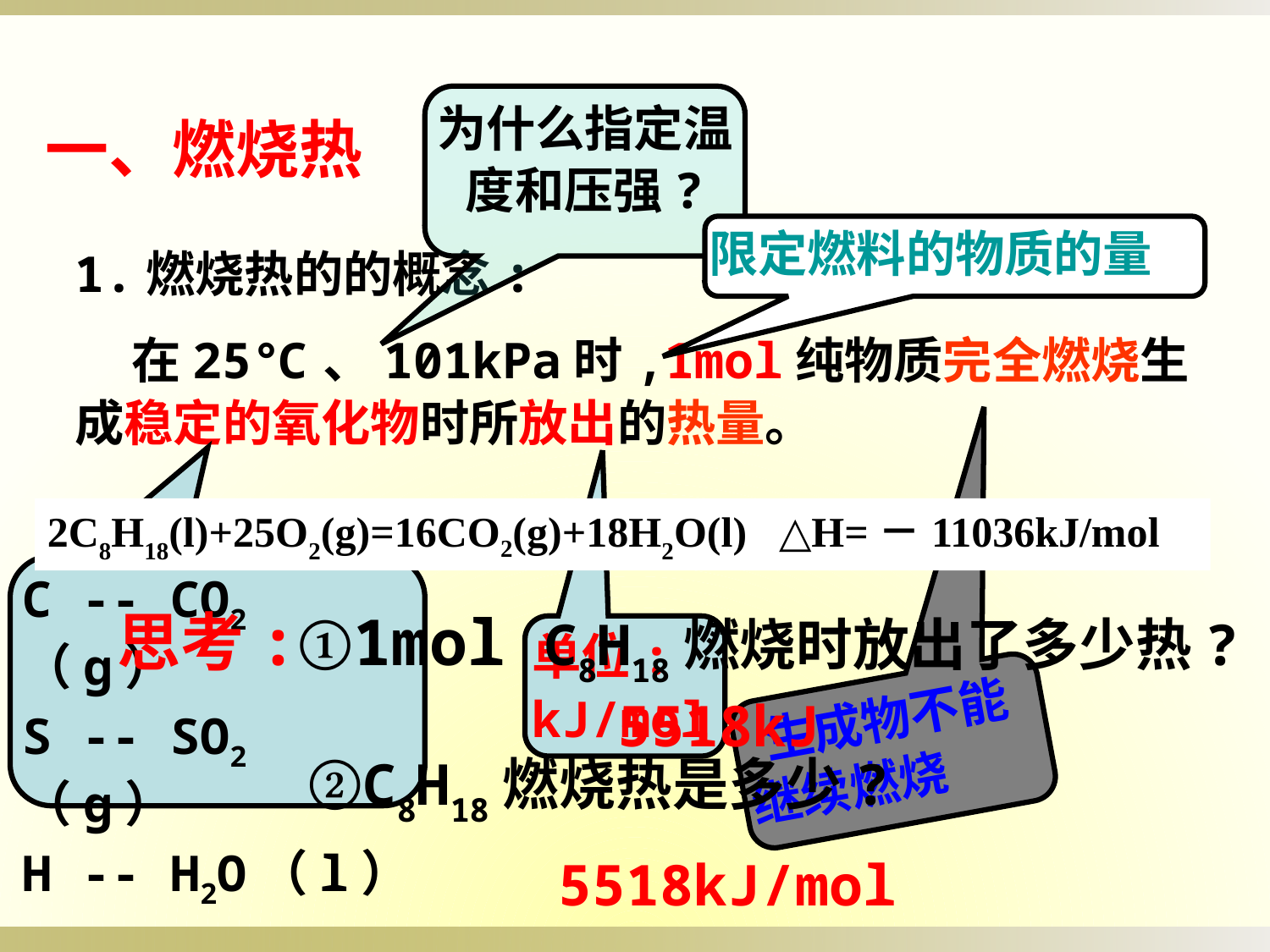

为什么指定温度和压强?
一、燃烧热
限定燃料的物质的量
1.燃烧热的的概念:
    在25℃、101kPa时,1mol纯物质完全燃烧生成稳定的氧化物时所放出的热量。
2C8H18(l)+25O2(g)=16CO2(g)+18H2O(l)   △H=－11036kJ/mol
C -- CO2 （g）
S -- SO2 （g）
H -- H2O（l）
思考:①1mol C8H18燃烧时放出了多少热?
单位: kJ/mol
 生成物不能继续燃烧
5518kJ
     ②C8H18燃烧热是多少?
5518kJ/mol